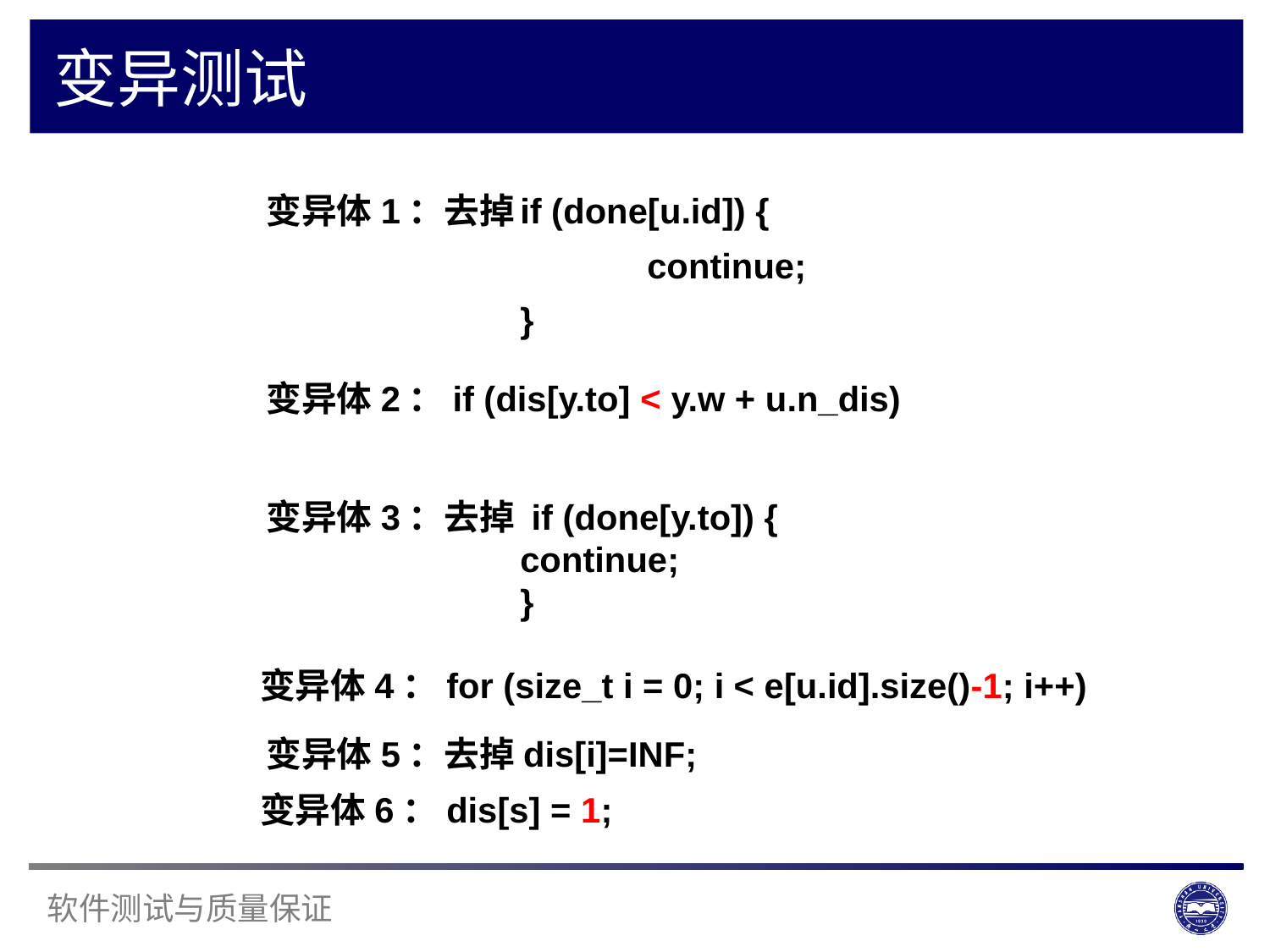

变异测试
变异体1：去掉	if (done[u.id]) {
			continue;
		}
变异体2：if (dis[y.to] < y.w + u.n_dis)
变异体3：去掉 if (done[y.to]) {				continue;					}
变异体4：for (size_t i = 0; i < e[u.id].size()-1; i++)
变异体5：去掉dis[i]=INF;
变异体6：dis[s] = 1;